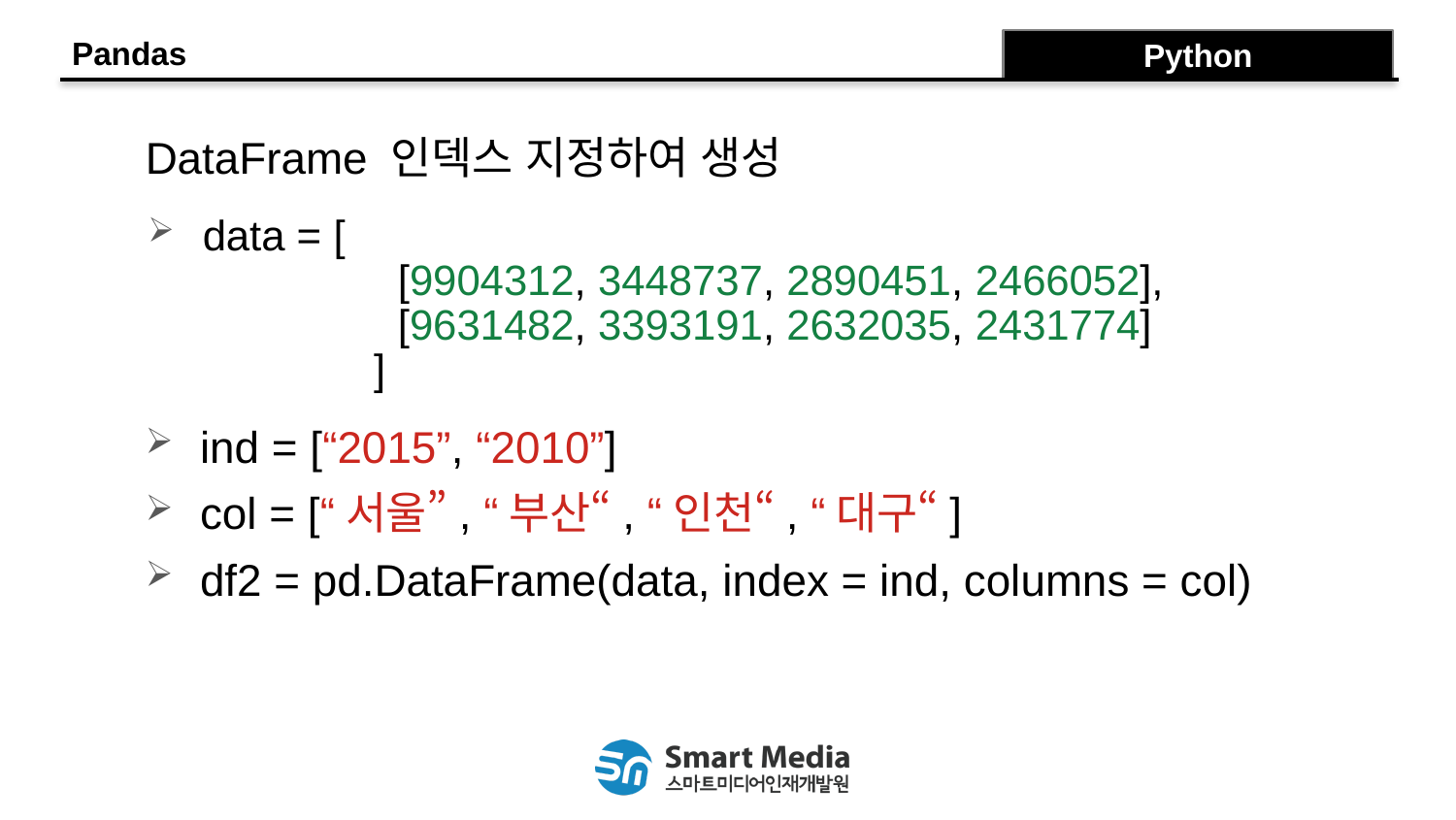

Pandas
Python

DataFrame 인덱스 지정하여 생성

ind = [“2015”, “2010”]

col = [“서울”, “부산“, “인천“, “대구“]

df2 = pd.DataFrame(data, index = ind, columns = col)

data = [

                     [9904312, 3448737, 2890451, 2466052],

                     [9631482, 3393191, 2632035, 2431774]

                   ]